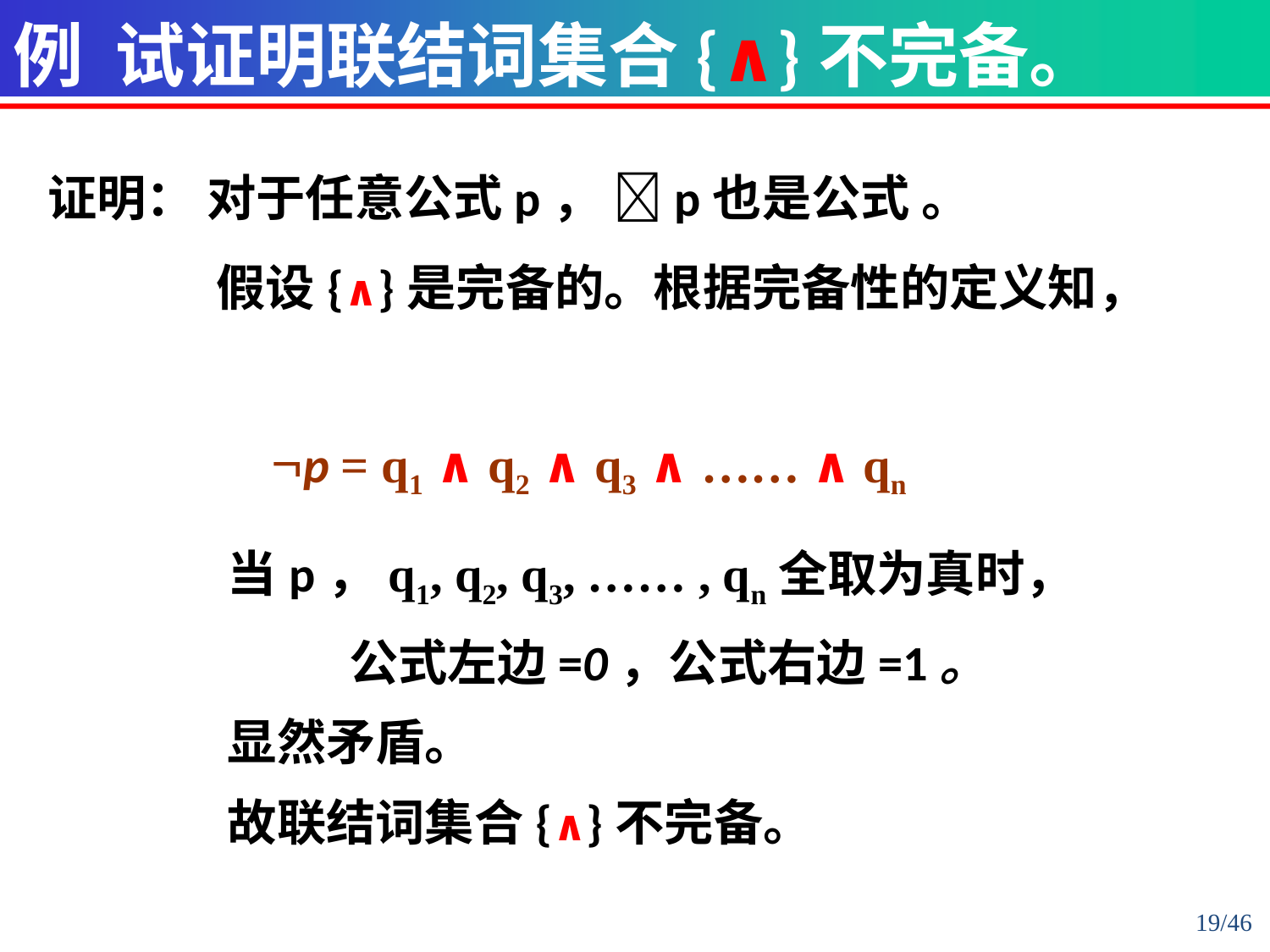

例  试证明联结词集合{∧}不完备。
证明： 对于任意公式p， ¬p也是公式 。
              假设{∧}是完备的。根据完备性的定义知，
                    ¬p = q1 ∧ q2 ∧ q3 ∧ …… ∧ qn
               当p，q1, q2, q3, …… , qn全取为真时，
			公式左边=0，公式右边=1。
               显然矛盾。
               故联结词集合{∧}不完备。
19/46